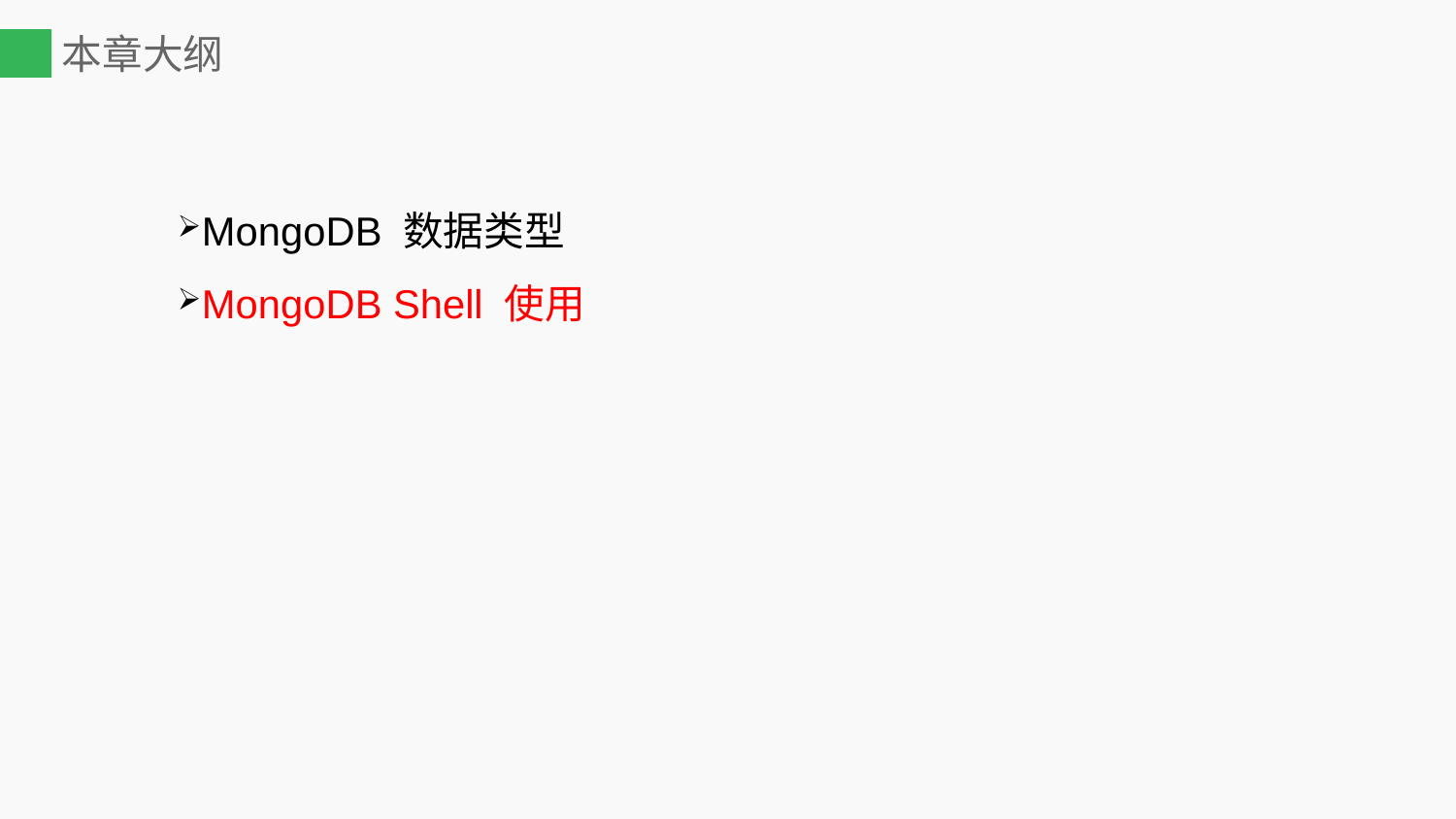

# 本章大纲
MongoDB 数据类型
MongoDB Shell 使用